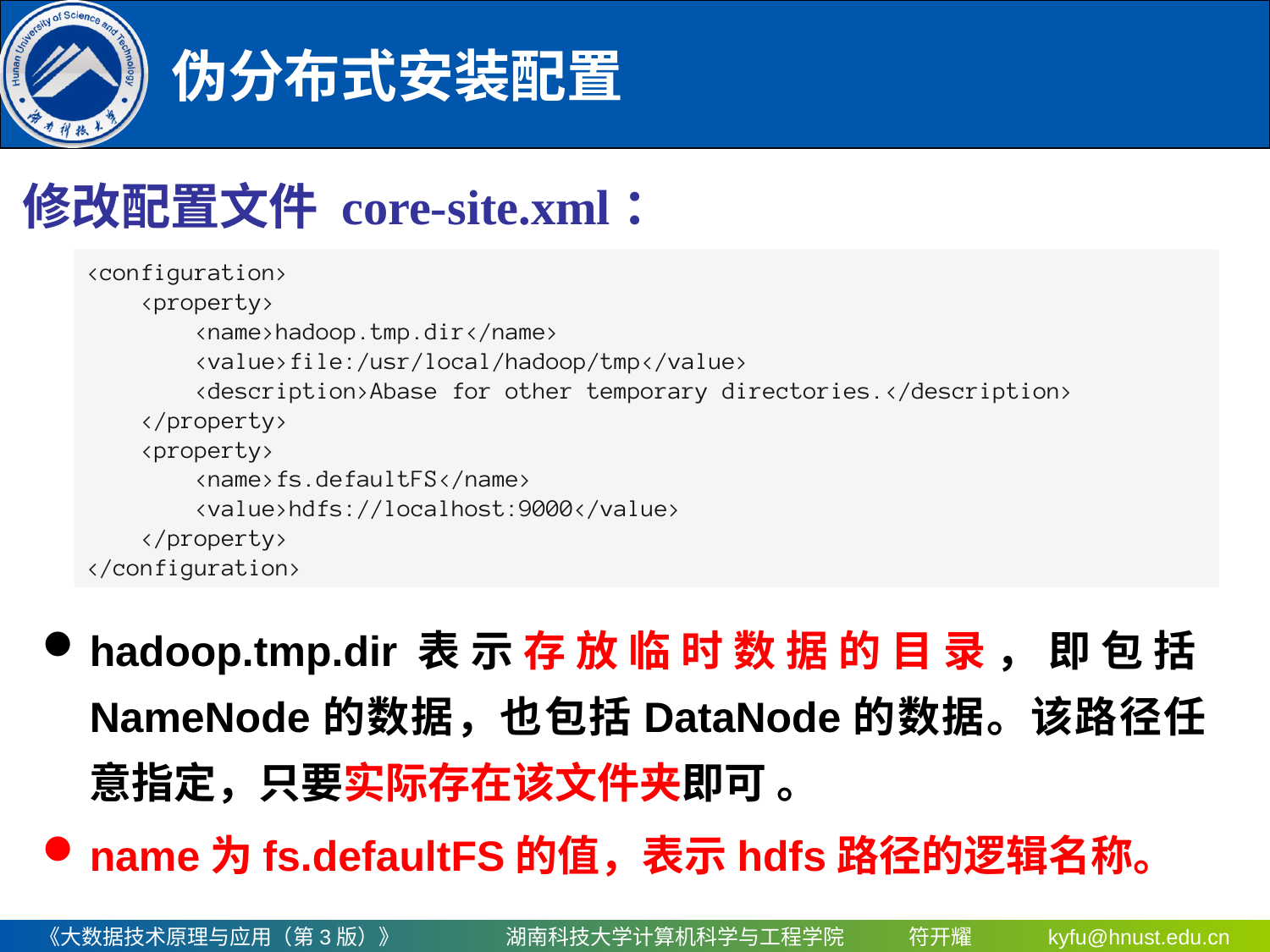

伪分布式安装配置
修改配置文件 core-site.xml：
<configuration>
    <property>
        <name>hadoop.tmp.dir</name>
        <value>file:/usr/local/hadoop/tmp</value>
        <description>Abase for other temporary directories.</description>
    </property>
    <property>
        <name>fs.defaultFS</name>
        <value>hdfs://localhost:9000</value>
    </property>
</configuration>
hadoop.tmp.dir表示存放临时数据的目录，即包括NameNode的数据，也包括DataNode的数据。该路径任意指定，只要实际存在该文件夹即可 。
name为fs.defaultFS的值，表示hdfs路径的逻辑名称。